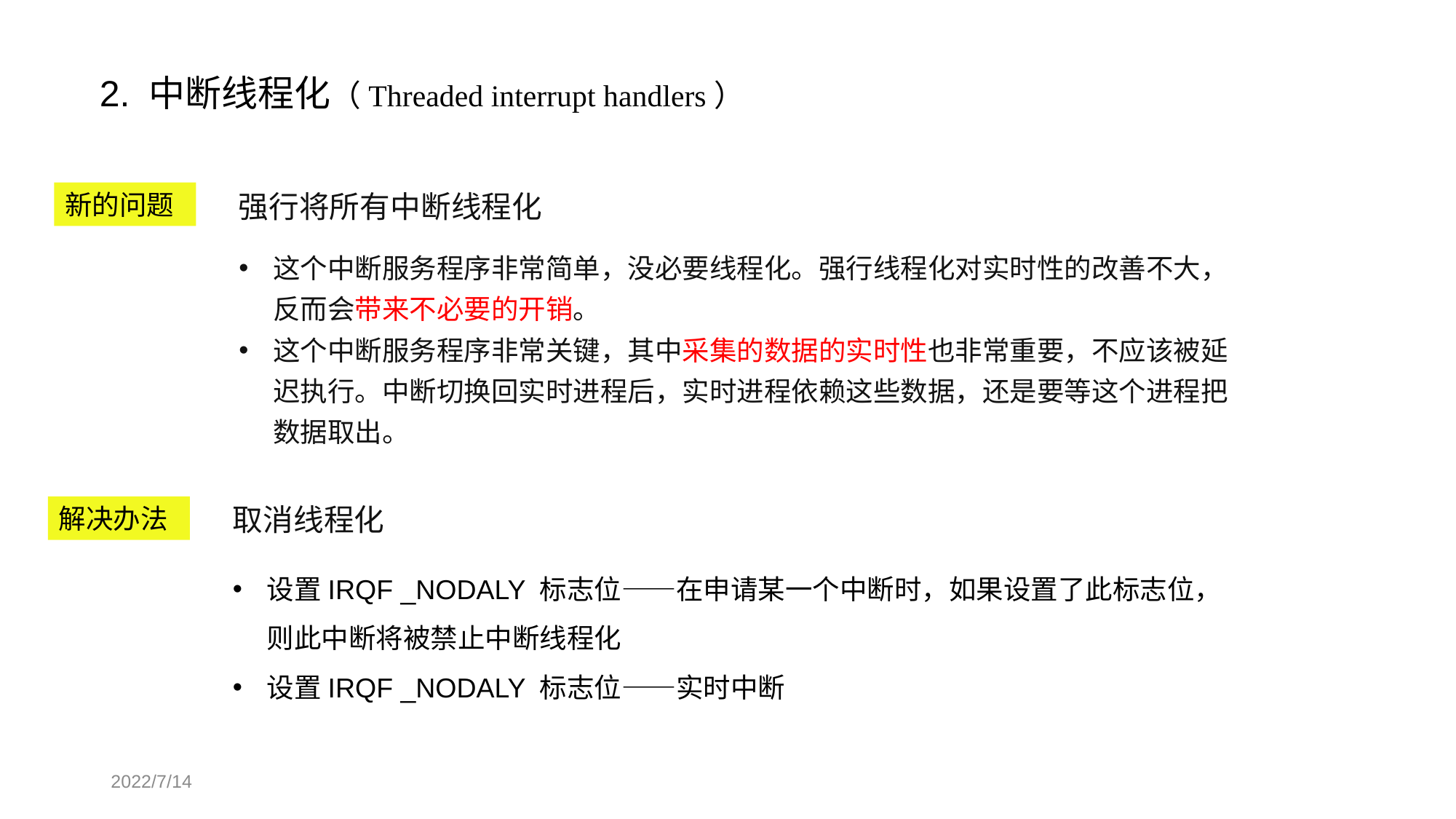

2. 中断线程化（Threaded interrupt handlers）
新的问题
强行将所有中断线程化
这个中断服务程序非常简单，没必要线程化。强行线程化对实时性的改善不大，反而会带来不必要的开销。
这个中断服务程序非常关键，其中采集的数据的实时性也非常重要，不应该被延迟执行。中断切换回实时进程后，实时进程依赖这些数据，还是要等这个进程把数据取出。
取消线程化
设置IRQF _NODALY 标志位——在申请某一个中断时，如果设置了此标志位，则此中断将被禁止中断线程化
设置IRQF _NODALY 标志位——实时中断
解决办法
2022/7/14